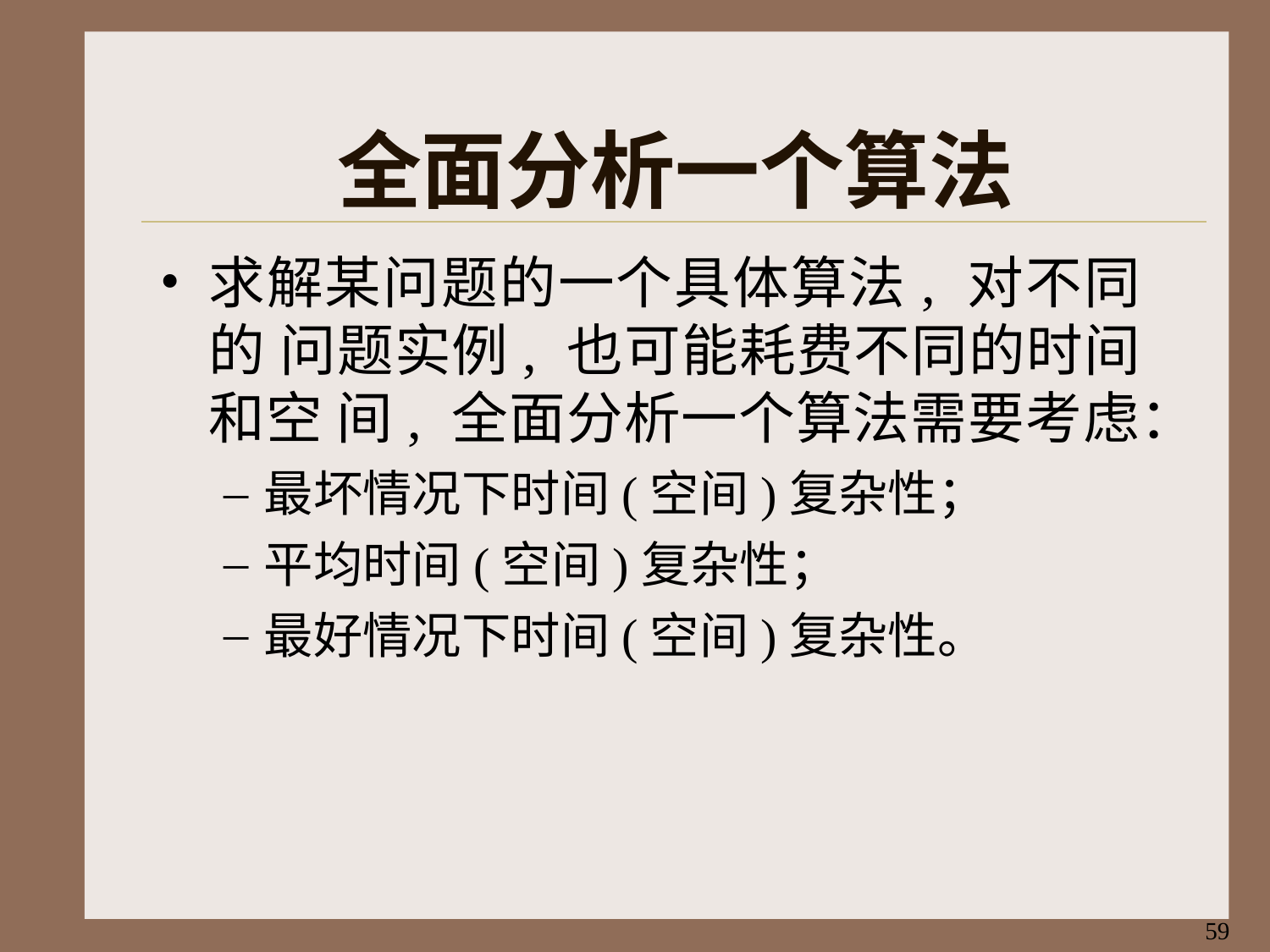

# 全面分析一个算法

求解某问题的一个具体算法, 对不同的 问题实例, 也可能耗费不同的时间和空 间, 全面分析一个算法需要考虑：
最坏情况下时间(空间)复杂性；
平均时间(空间)复杂性；
最好情况下时间(空间)复杂性。
59